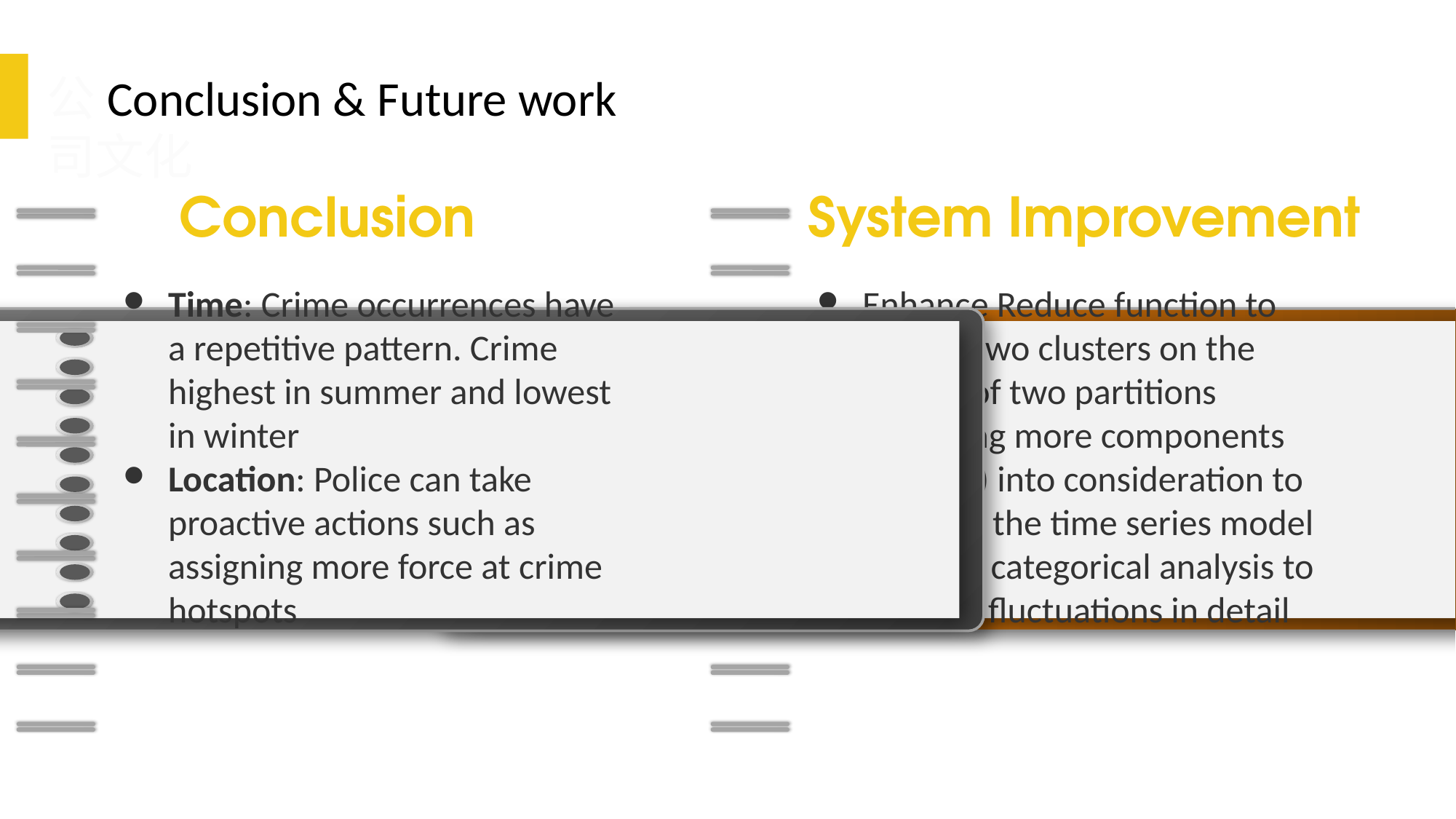

公Conclusion & Future work
司文化

Conclusion
System Improvement
Time: Crime occurrences have a repetitive pattern. Crime highest in summer and lowest in winter
Location: Police can take proactive actions such as assigning more force at crime hotspots

Enhance Reduce function to merge  two clusters on the border of two partitions
Try taking more components (cyclical) into consideration to improve the time series model
Perform categorical analysis to observe fluctuations in detail